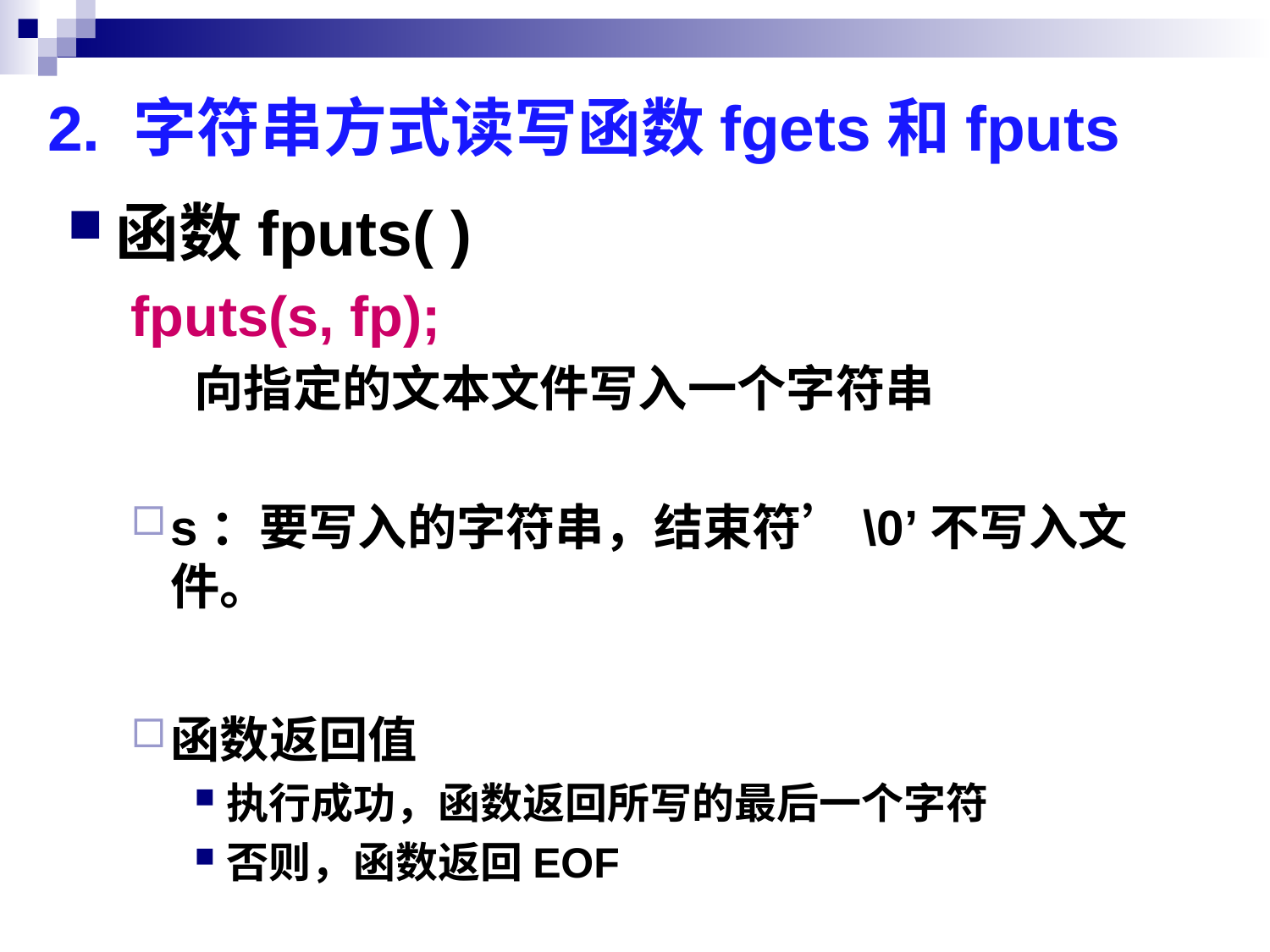

# 2. 字符串方式读写函数fgets和fputs
函数fputs( )
fputs(s, fp);
向指定的文本文件写入一个字符串

s：要写入的字符串，结束符’\0’不写入文件。

函数返回值
执行成功，函数返回所写的最后一个字符
否则，函数返回EOF